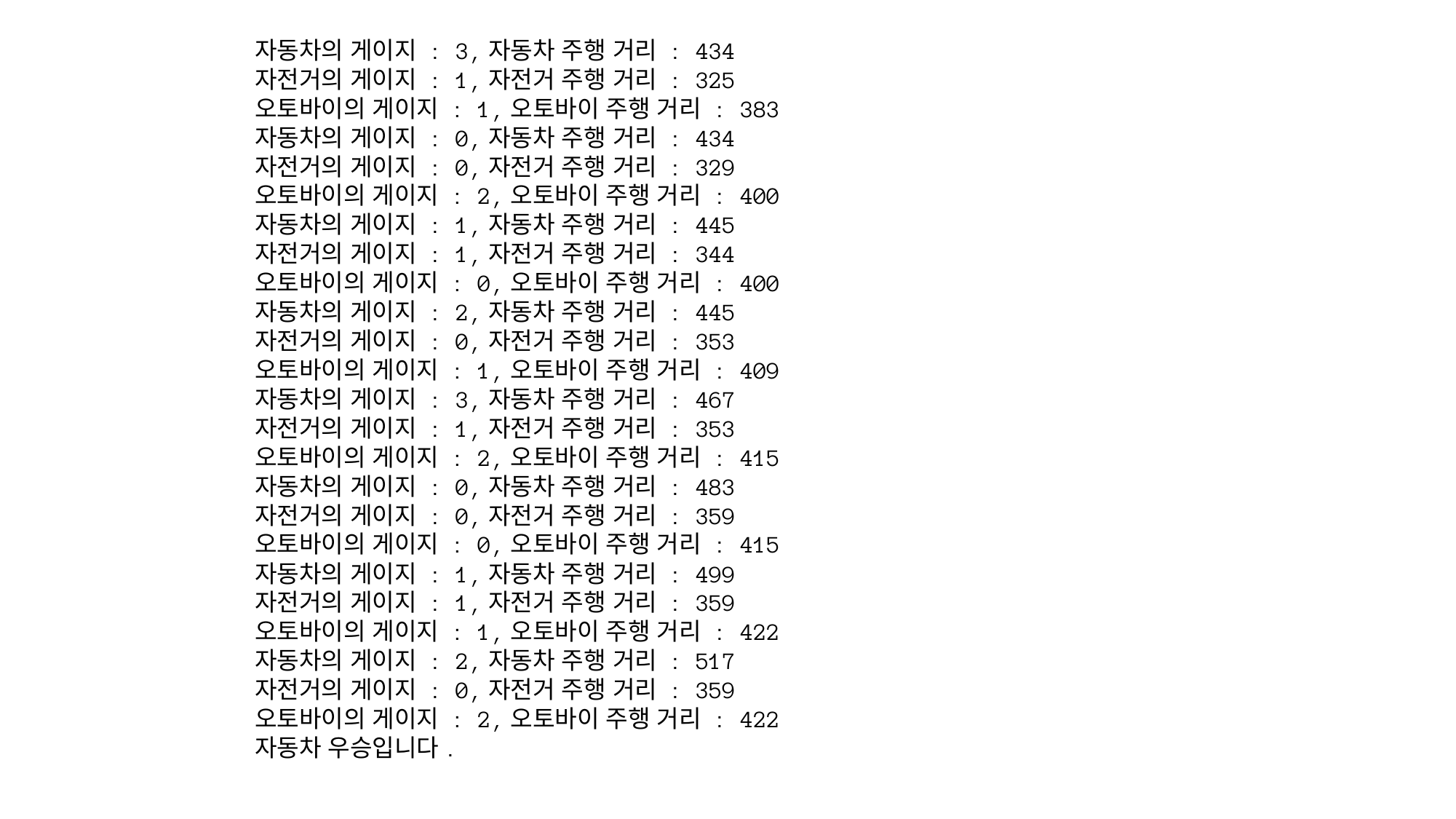

자동차의 게이지 : 3,자동차 주행 거리 : 434
자전거의 게이지 : 1,자전거 주행 거리 : 325
오토바이의 게이지 : 1,오토바이 주행 거리 : 383
자동차의 게이지 : 0,자동차 주행 거리 : 434
자전거의 게이지 : 0,자전거 주행 거리 : 329
오토바이의 게이지 : 2,오토바이 주행 거리 : 400
자동차의 게이지 : 1,자동차 주행 거리 : 445
자전거의 게이지 : 1,자전거 주행 거리 : 344
오토바이의 게이지 : 0,오토바이 주행 거리 : 400
자동차의 게이지 : 2,자동차 주행 거리 : 445
자전거의 게이지 : 0,자전거 주행 거리 : 353
오토바이의 게이지 : 1,오토바이 주행 거리 : 409
자동차의 게이지 : 3,자동차 주행 거리 : 467
자전거의 게이지 : 1,자전거 주행 거리 : 353
오토바이의 게이지 : 2,오토바이 주행 거리 : 415
자동차의 게이지 : 0,자동차 주행 거리 : 483
자전거의 게이지 : 0,자전거 주행 거리 : 359
오토바이의 게이지 : 0,오토바이 주행 거리 : 415
자동차의 게이지 : 1,자동차 주행 거리 : 499
자전거의 게이지 : 1,자전거 주행 거리 : 359
오토바이의 게이지 : 1,오토바이 주행 거리 : 422
자동차의 게이지 : 2,자동차 주행 거리 : 517
자전거의 게이지 : 0,자전거 주행 거리 : 359
오토바이의 게이지 : 2,오토바이 주행 거리 : 422
자동차 우승입니다.